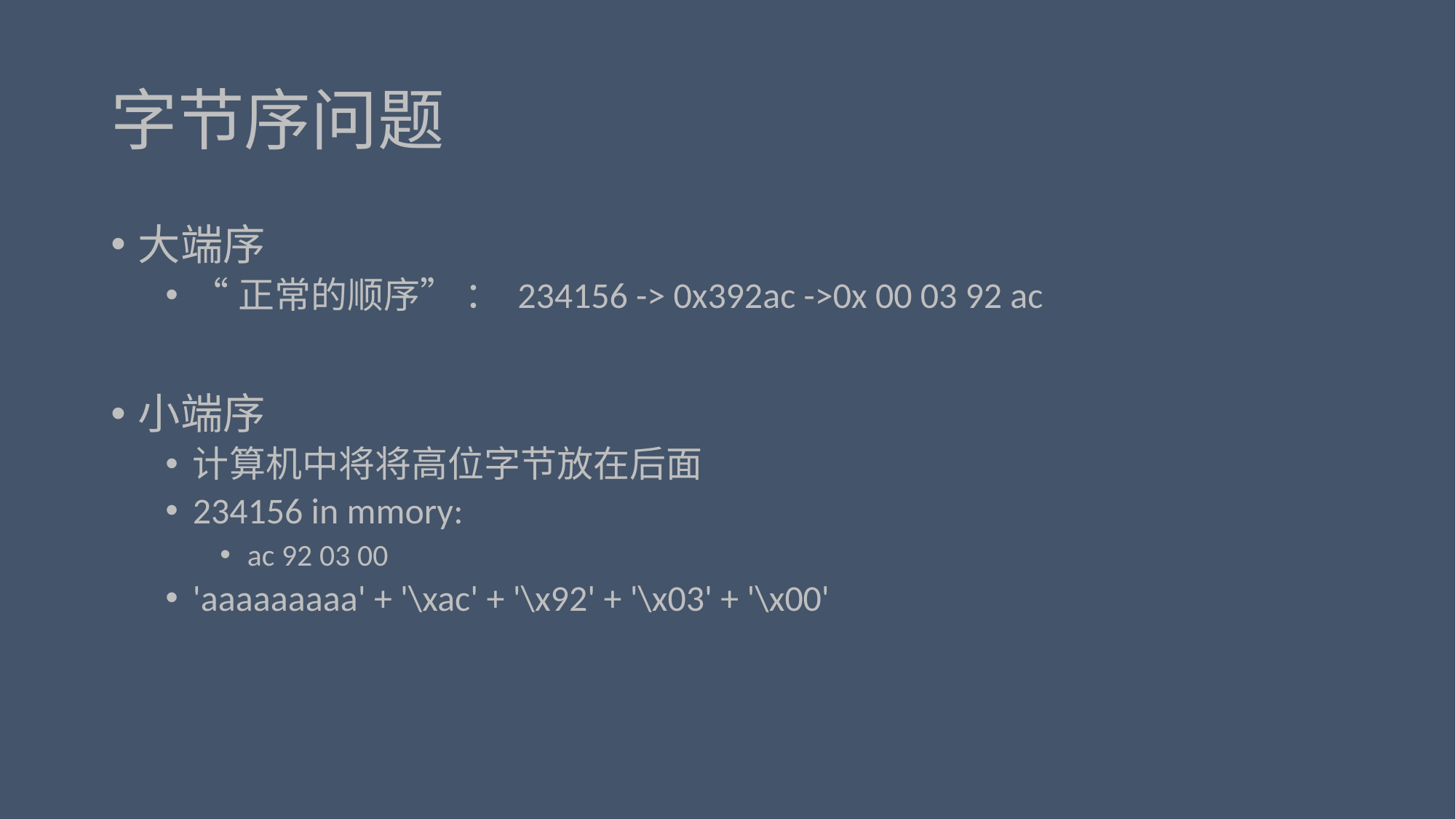

# 字节序问题
大端序
“正常的顺序” ： 234156 -> 0x392ac ->0x 00 03 92 ac

小端序
计算机中将将高位字节放在后面
234156 in mmory:
ac 92 03 00
'aaaaaaaaa' + '\xac' + '\x92' + '\x03' + '\x00'